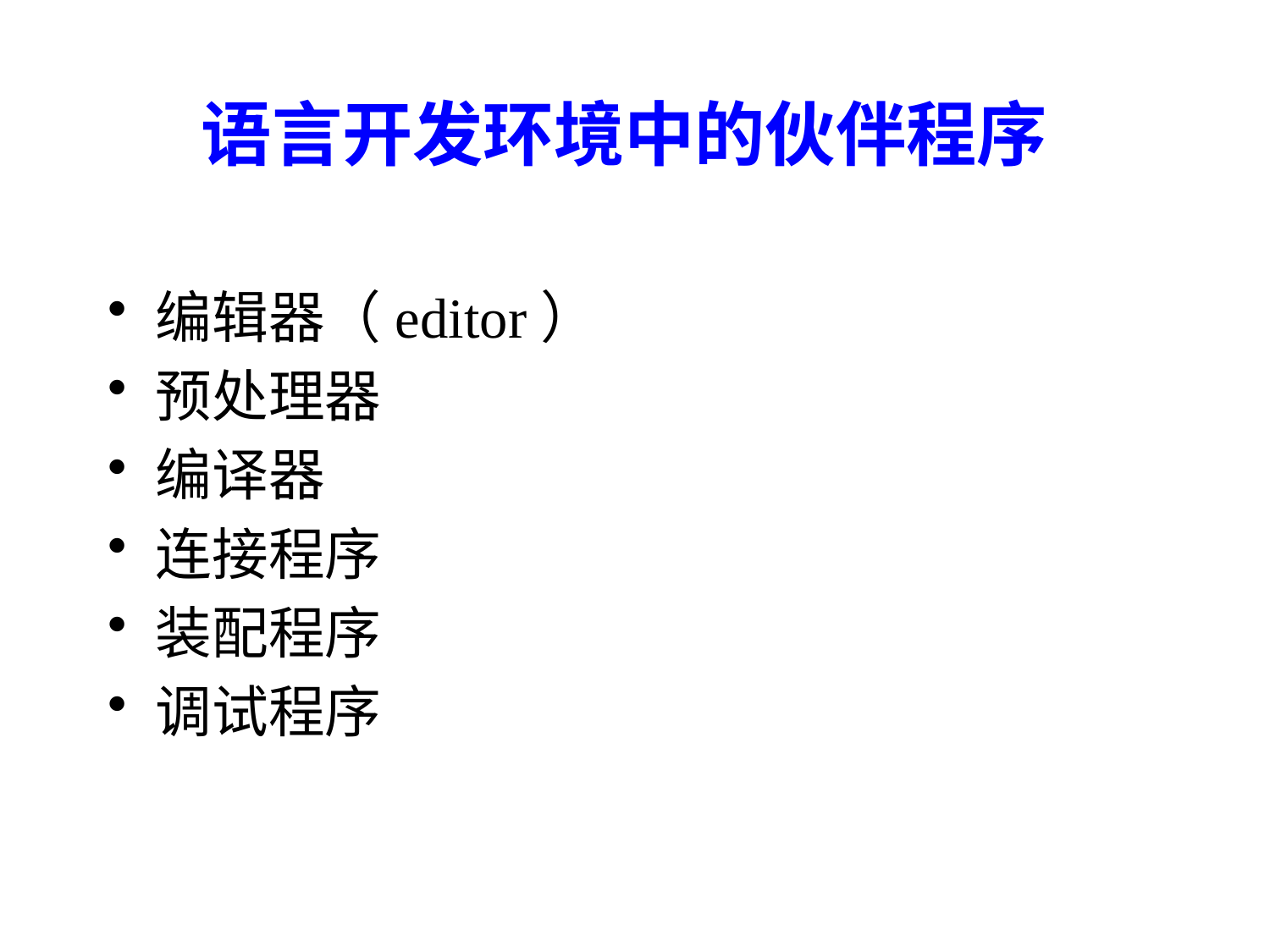

# 语言开发环境中的伙伴程序
编辑器（editor）
预处理器
编译器
连接程序
装配程序
调试程序